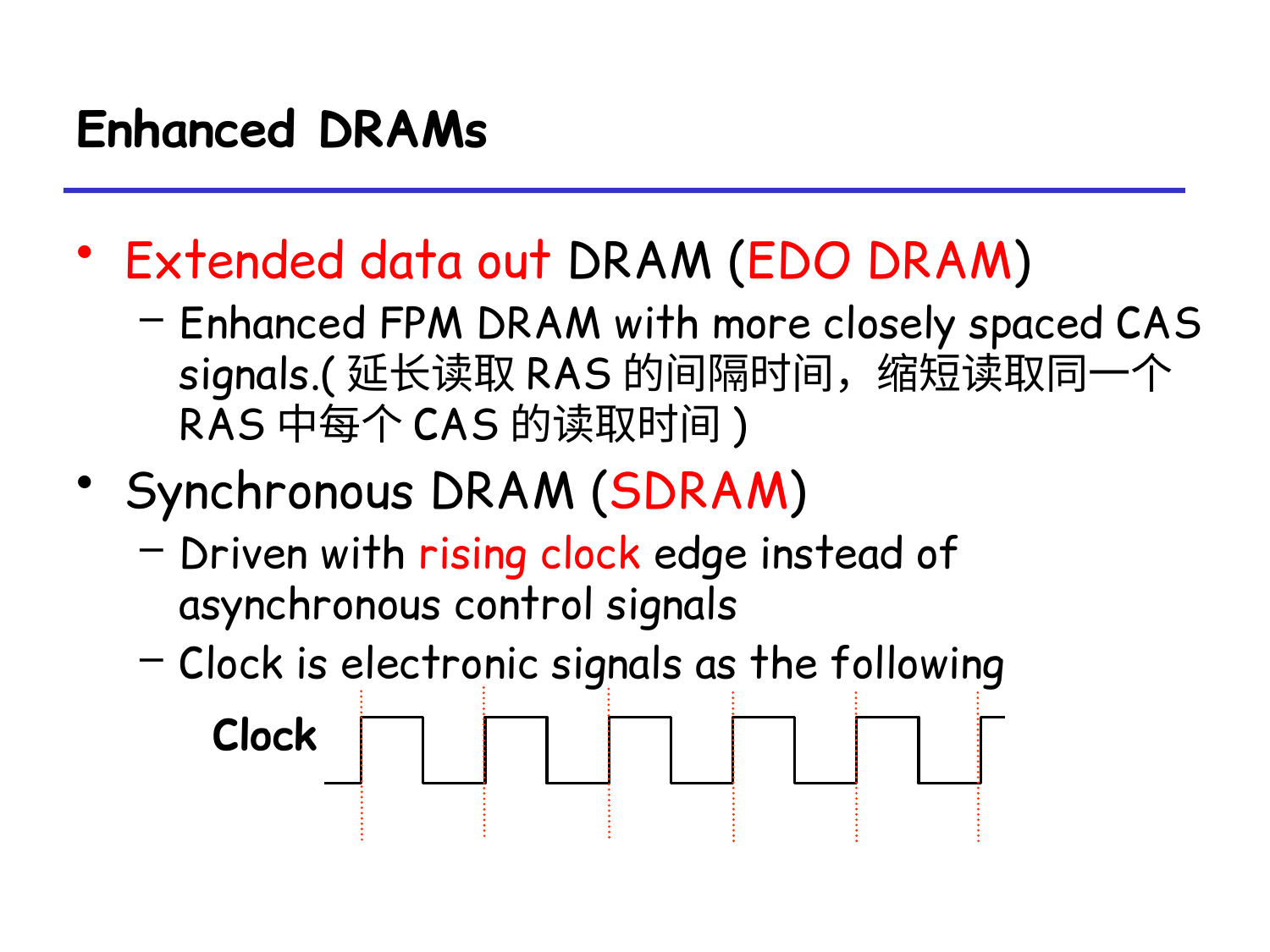

# Enhanced DRAMs
Extended data out DRAM (EDO DRAM)
Enhanced FPM DRAM with more closely spaced CAS signals.(延长读取RAS的间隔时间，缩短读取同一个RAS中每个CAS的读取时间)
Synchronous DRAM (SDRAM)
Driven with rising clock edge instead of asynchronous control signals
Clock is electronic signals as the following

Clock

11